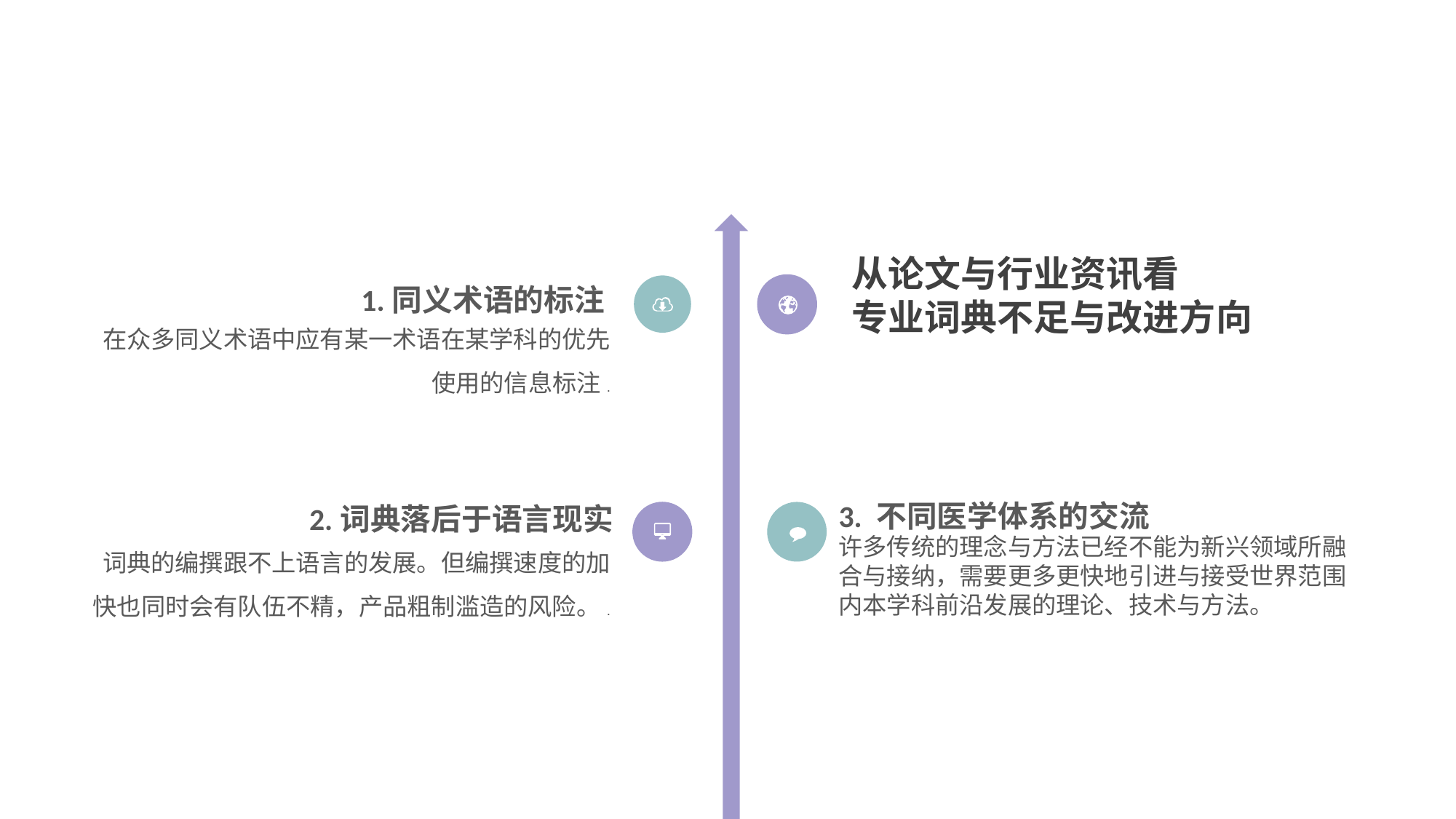

从论文与行业资讯看
专业词典不足与改进方向

1.同义术语的标注

在众多同义术语中应有某一术语在某学科的优先使用的信息标注.
3. 不同医学体系的交流
2.词典落后于语言现实

许多传统的理念与方法已经不能为新兴领域所融合与接纳，需要更多更快地引进与接受世界范围内本学科前沿发展的理论、技术与方法。
词典的编撰跟不上语言的发展。但编撰速度的加快也同时会有队伍不精，产品粗制滥造的风险。.